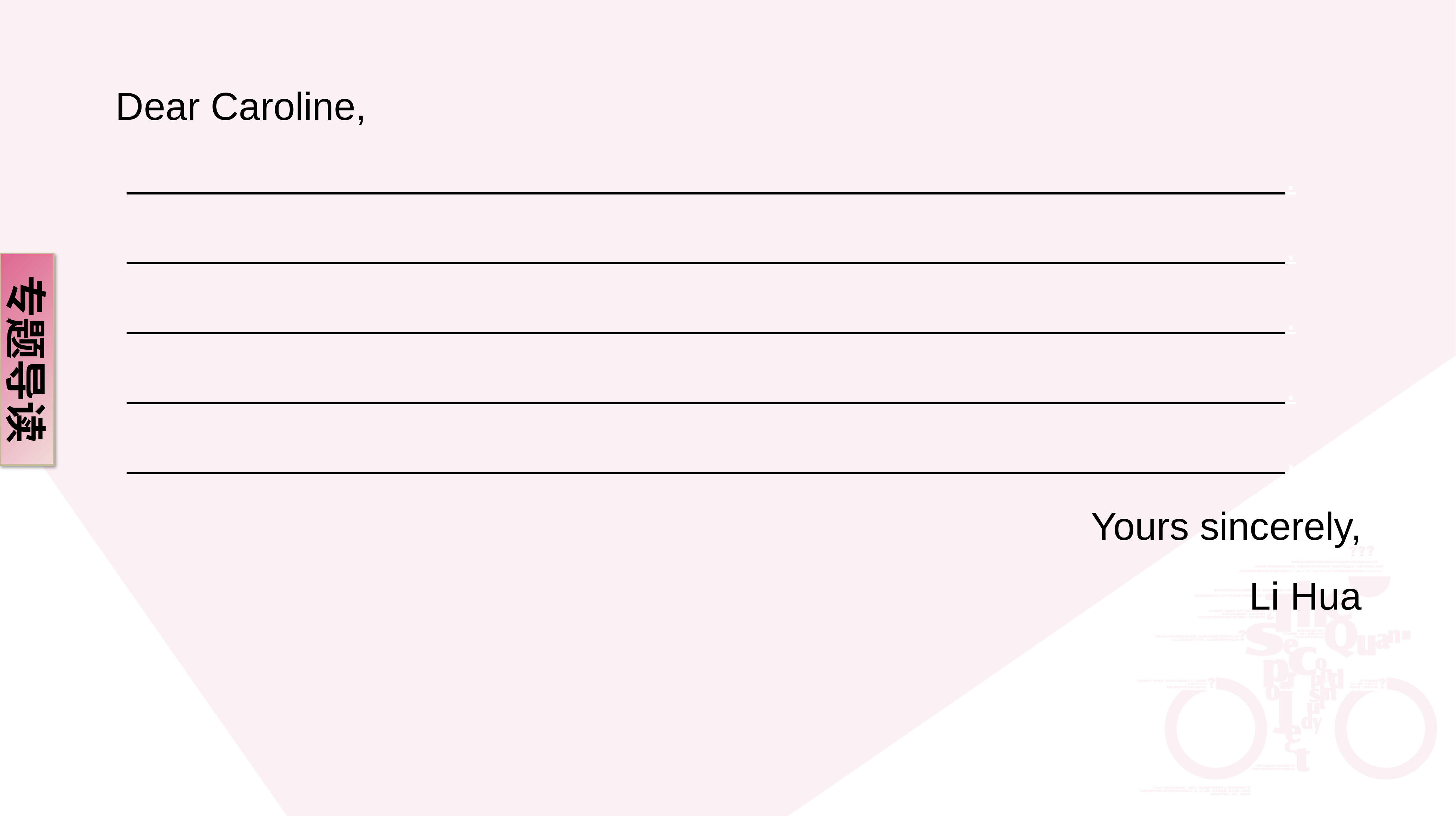

Dear Caroline,
                                                                                                            .
                                                                                                            .
                                                                                                            .
                                                                                                            .
                                                                                                            .
Yours sincerely,
Li Hua
专题导读